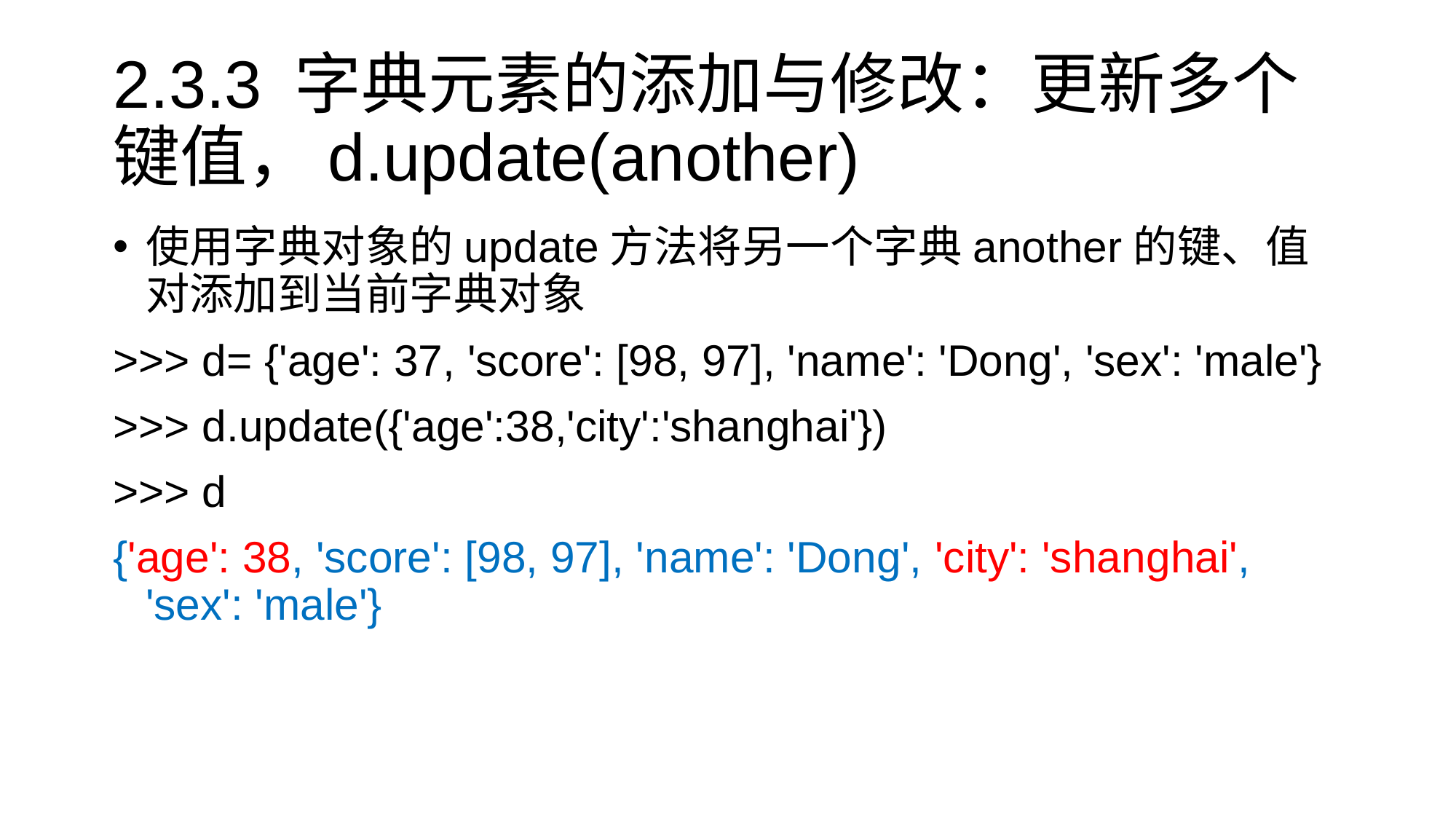

# 2.3.3 字典元素的添加与修改：更新多个键值，d.update(another)
使用字典对象的update方法将另一个字典another的键、值对添加到当前字典对象
>>> d= {'age': 37, 'score': [98, 97], 'name': 'Dong', 'sex': 'male'}
>>> d.update({'age':38,'city':'shanghai'})
>>> d
{'age': 38, 'score': [98, 97], 'name': 'Dong', 'city': 'shanghai', 'sex': 'male'}